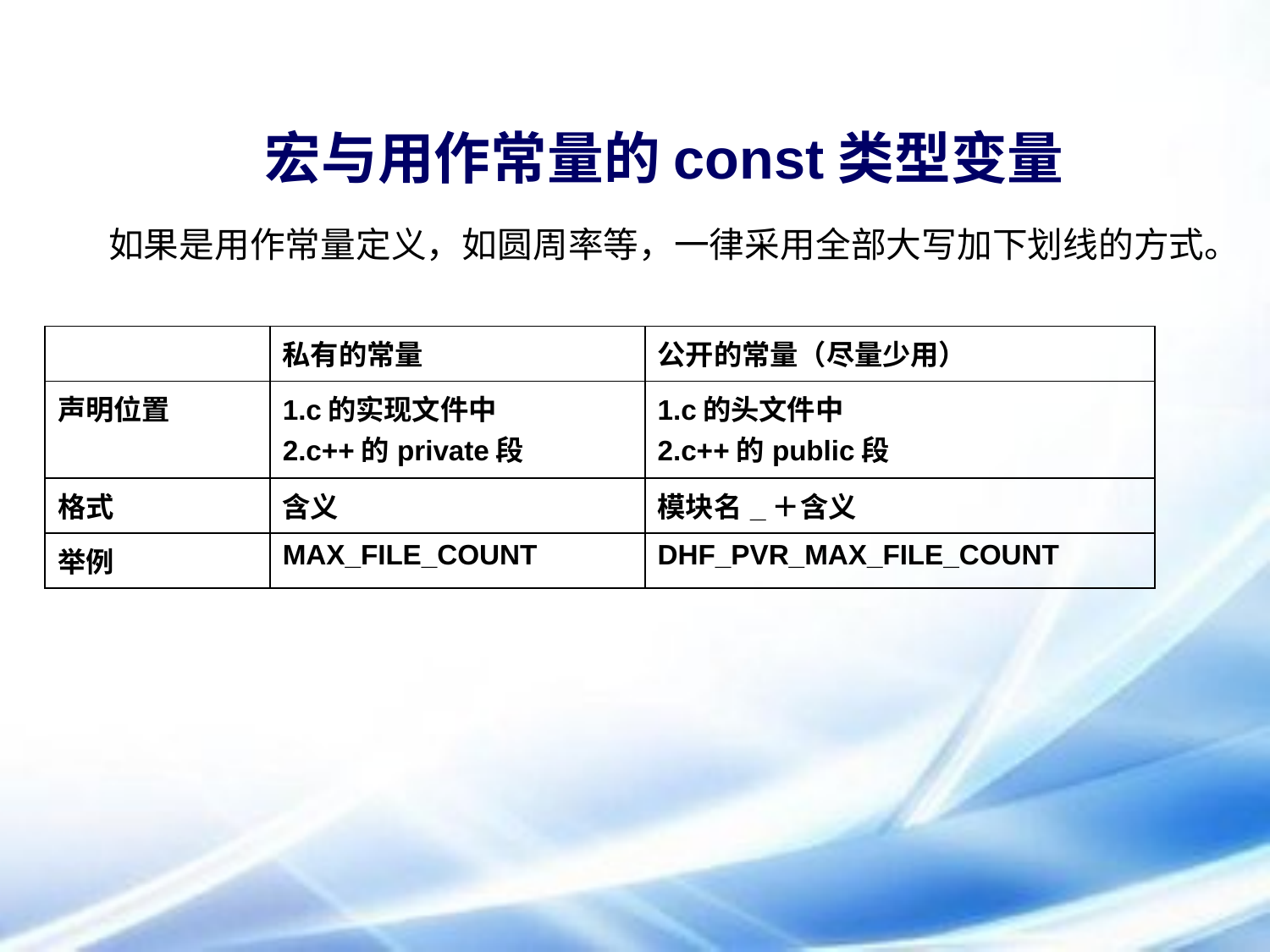

# 宏与用作常量的const类型变量
如果是用作常量定义，如圆周率等，一律采用全部大写加下划线的方式。
|  | 私有的常量 | 公开的常量（尽量少用） |
| --- | --- | --- |
| 声明位置 | c的实现文件中 c++的private段 | c的头文件中 c++的public段 |
| 格式 | 含义 | 模块名\_＋含义 |
| 举例 | MAX\_FILE\_COUNT | DHF\_PVR\_MAX\_FILE\_COUNT |